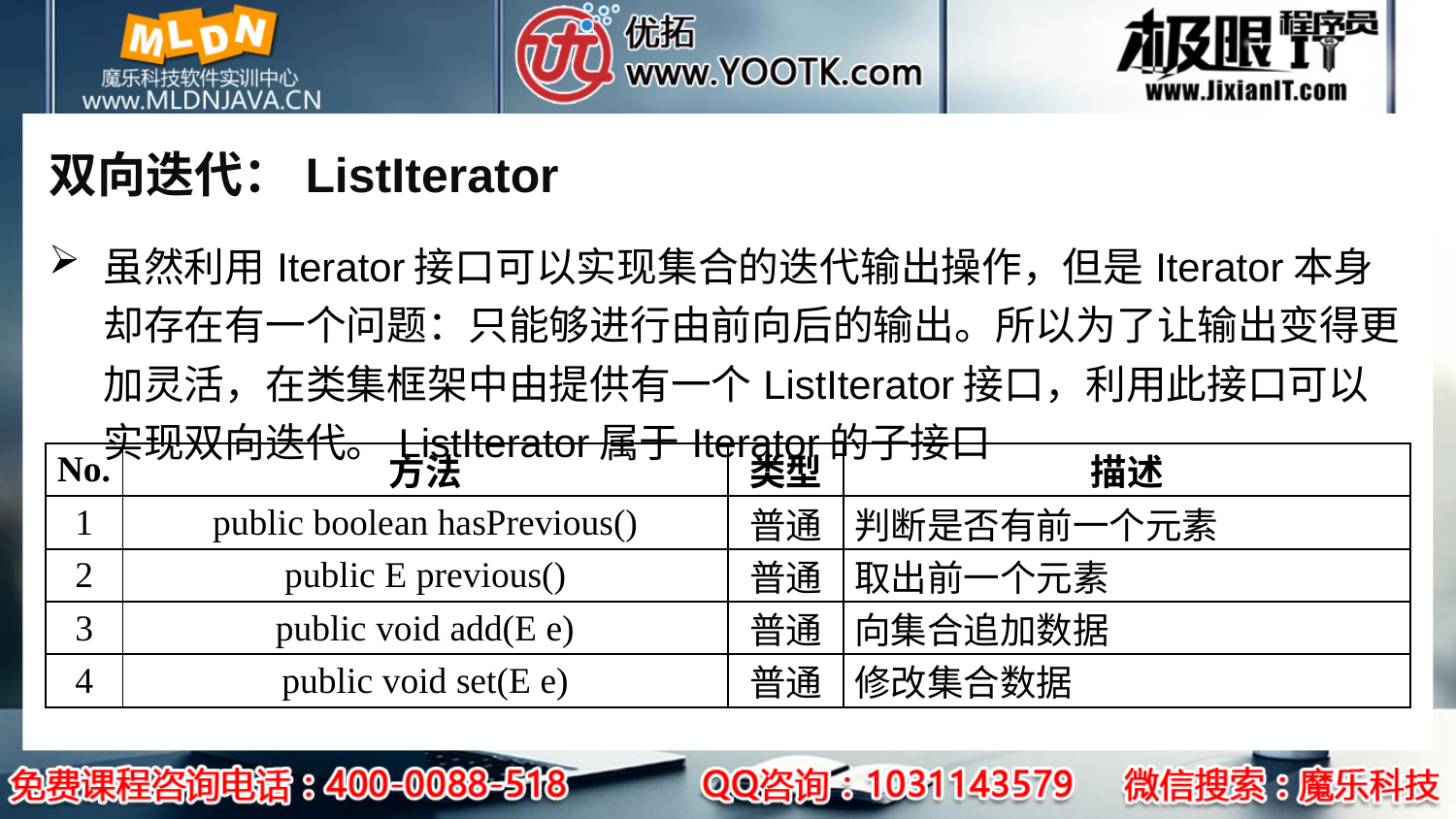

# 双向迭代：ListIterator
虽然利用Iterator接口可以实现集合的迭代输出操作，但是Iterator本身却存在有一个问题：只能够进行由前向后的输出。所以为了让输出变得更加灵活，在类集框架中由提供有一个ListIterator接口，利用此接口可以实现双向迭代。ListIterator属于Iterator的子接口
| No. | 方法 | 类型 | 描述 |
| --- | --- | --- | --- |
| 1 | public boolean hasPrevious() | 普通 | 判断是否有前一个元素 |
| 2 | public E previous() | 普通 | 取出前一个元素 |
| 3 | public void add(E e) | 普通 | 向集合追加数据 |
| 4 | public void set(E e) | 普通 | 修改集合数据 |